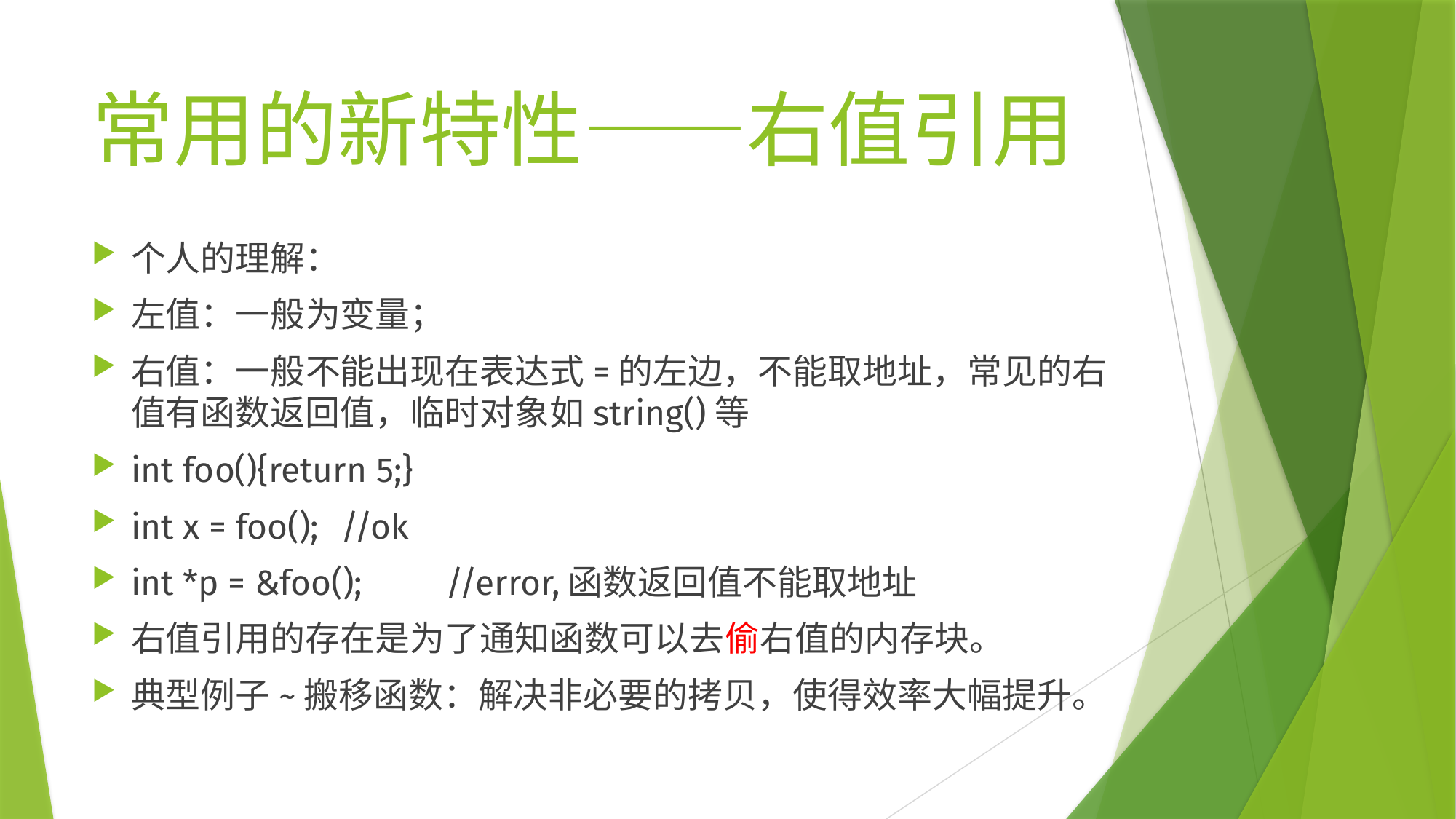

# 常用的新特性——右值引用
个人的理解：
左值：一般为变量；
右值：一般不能出现在表达式=的左边，不能取地址，常见的右值有函数返回值，临时对象如string()等
int foo(){return 5;}
int x = foo();	//ok
int *p = &foo();	//error,函数返回值不能取地址
右值引用的存在是为了通知函数可以去偷右值的内存块。
典型例子~搬移函数：解决非必要的拷贝，使得效率大幅提升。